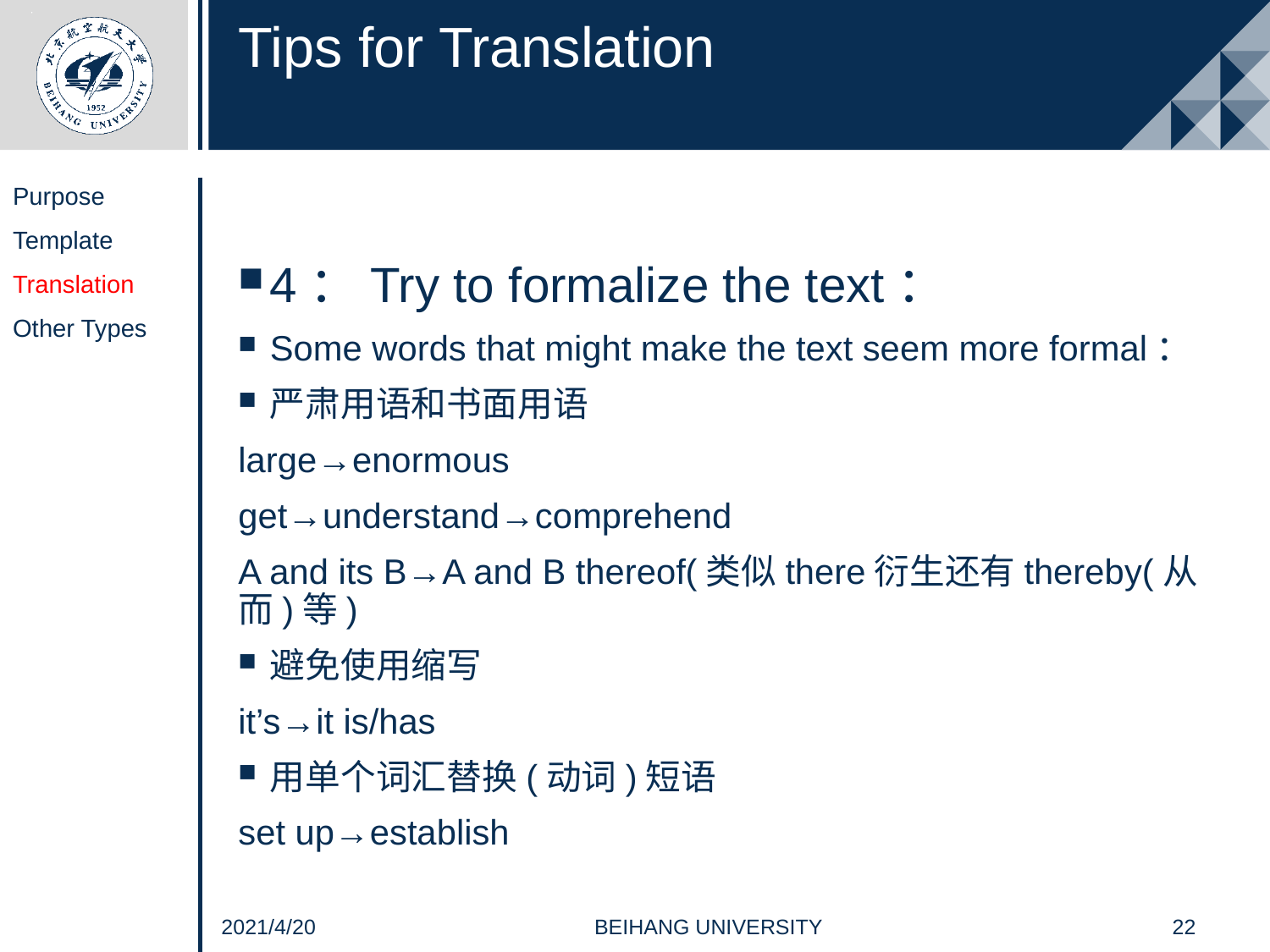

# Tips for Translation

Purpose
Template
Translation
Other Types

4：Try to formalize the text：
Some words that might make the text seem more formal：
严肃用语和书面用语
large→enormous
get→understand→comprehend
A and its B→A and B thereof(类似there衍生还有thereby(从而)等)
避免使用缩写
it’s→it is/has
用单个词汇替换(动词)短语
set up→establish
22
BEIHANG UNIVERSITY
2021/4/20